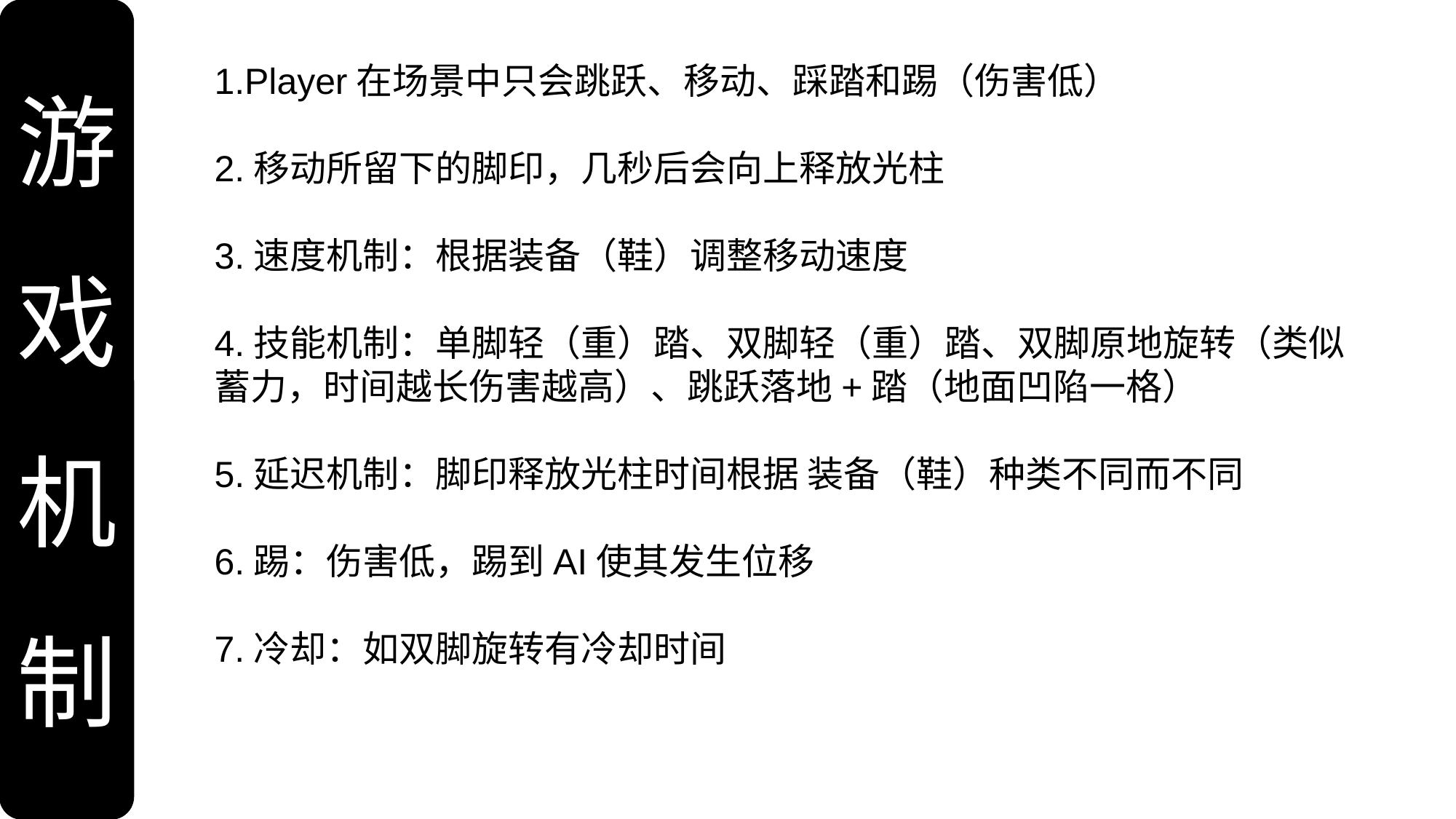

游
戏
机制

1.Player在场景中只会跳跃、移动、踩踏和踢（伤害低）

2.移动所留下的脚印，几秒后会向上释放光柱

3.速度机制：根据装备（鞋）调整移动速度

4.技能机制：单脚轻（重）踏、双脚轻（重）踏、双脚原地旋转（类似蓄力，时间越长伤害越高）、跳跃落地+踏（地面凹陷一格）

5.延迟机制：脚印释放光柱时间根据 装备（鞋）种类不同而不同

6.踢：伤害低，踢到AI使其发生位移

7.冷却：如双脚旋转有冷却时间